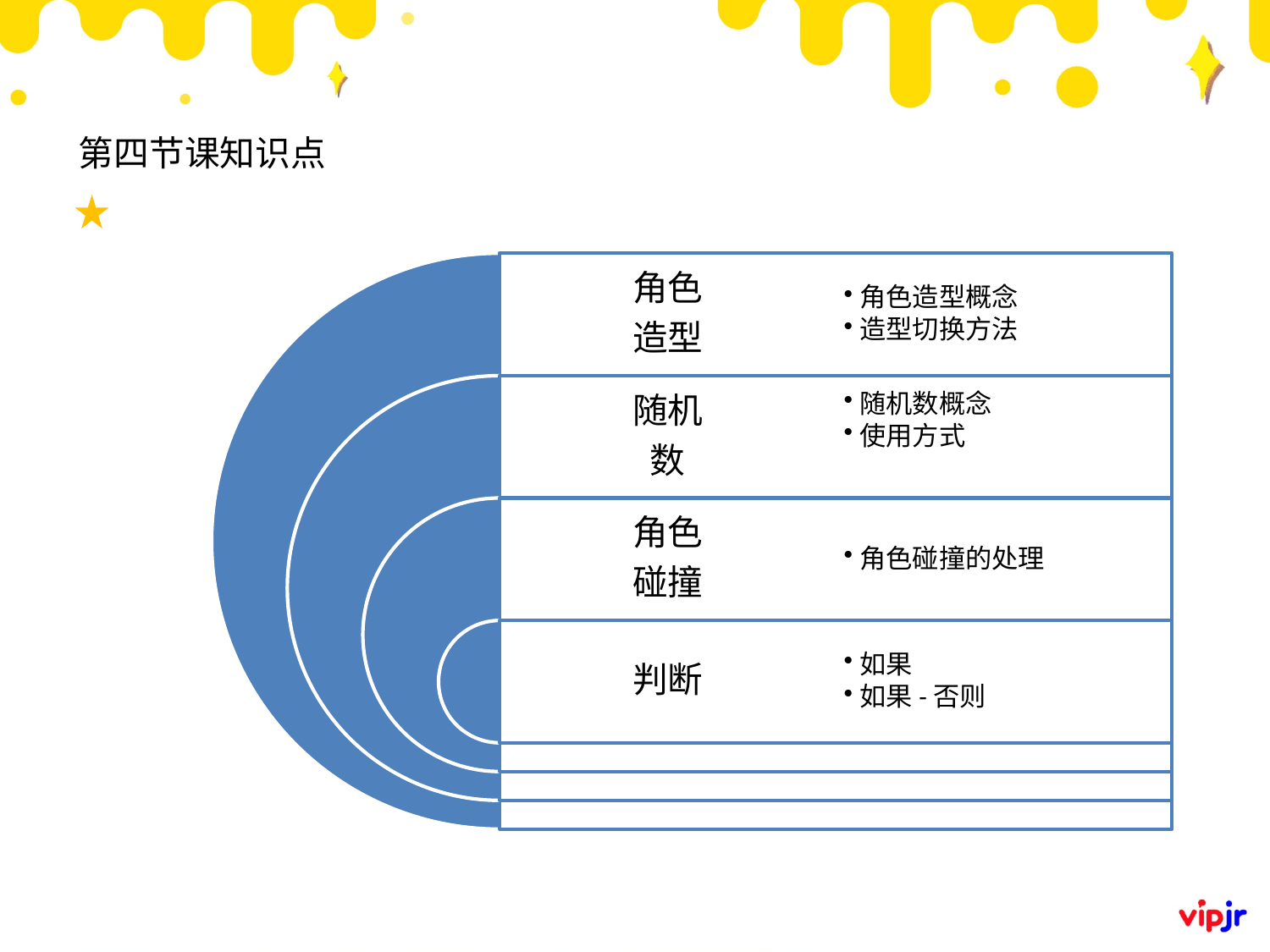

第四节课知识点
角色
造型
随机
数
角色
碰撞
判断
角色造型概念
造型切换方法
随机数概念
使用方式

角色碰撞的处理
如果
如果-否则